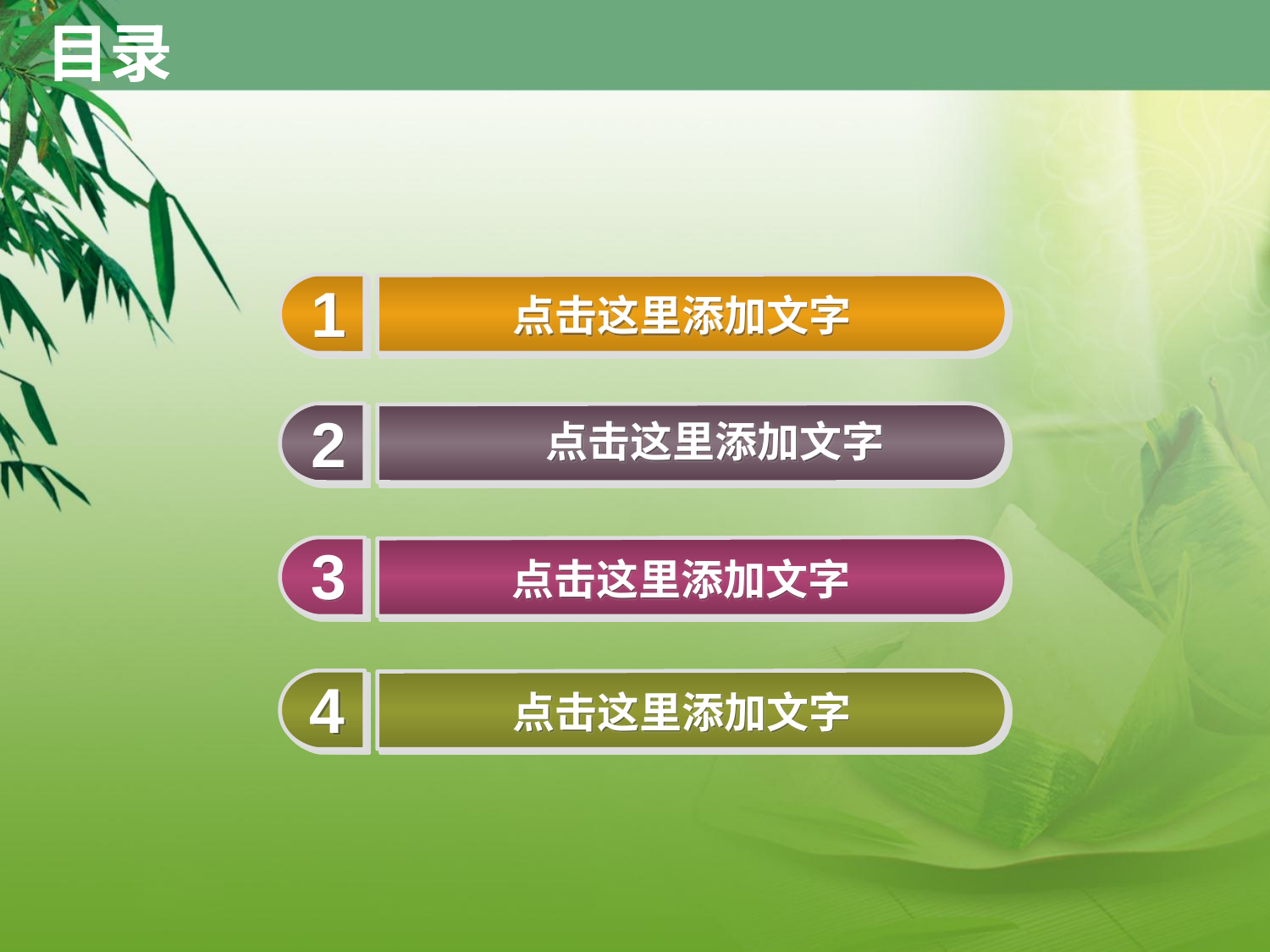

# 目录
1

点击这里添加文字
2

点击这里添加文字
3

点击这里添加文字
4

点击这里添加文字